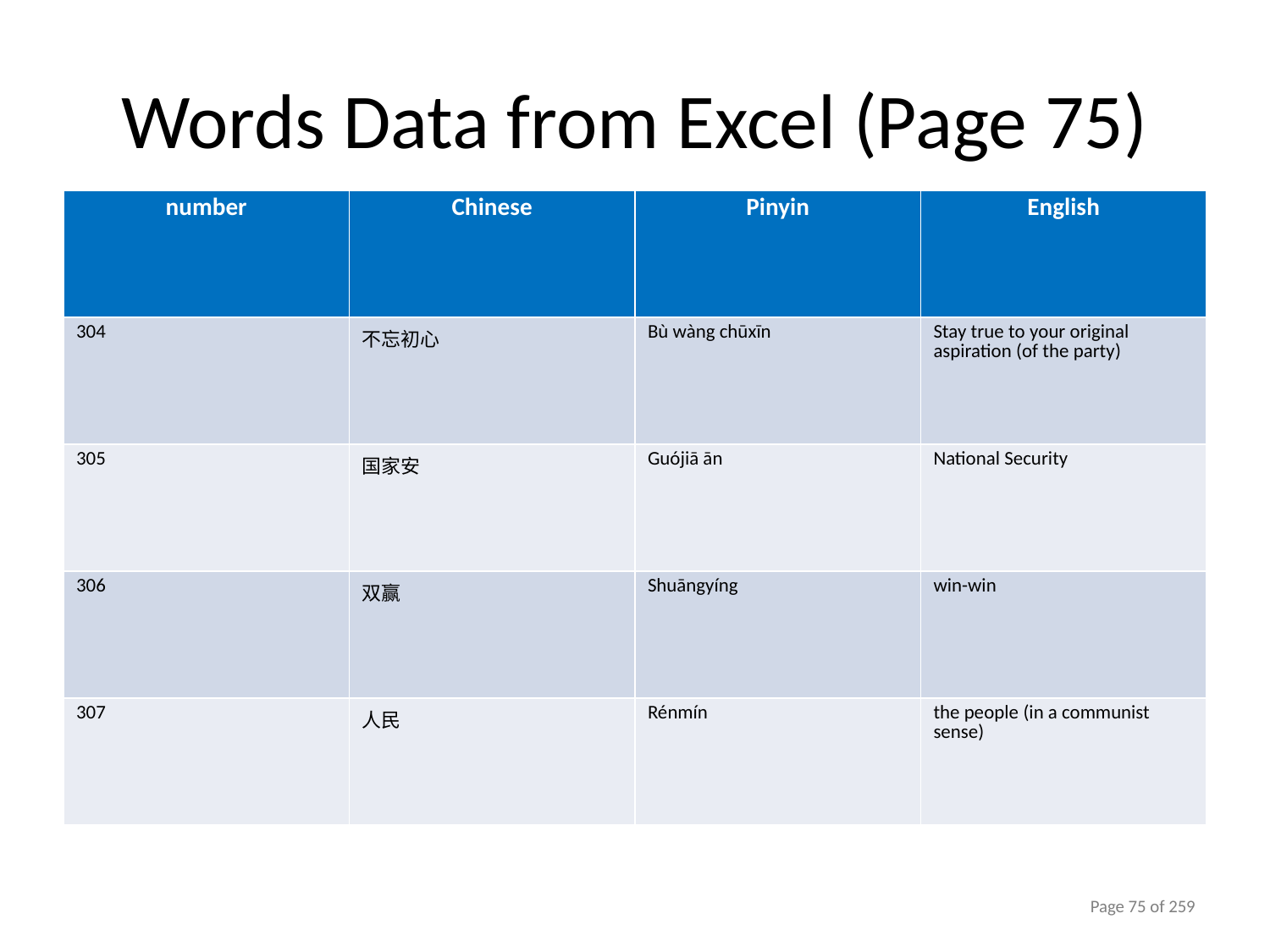

# Words Data from Excel (Page 75)
| number | Chinese | Pinyin | English |
| --- | --- | --- | --- |
| 304 | 不忘初心 | Bù wàng chūxīn | Stay true to your original aspiration (of the party) |
| 305 | 国家安 | Guójiā ān | National Security |
| 306 | 双赢 | Shuāngyíng | win-win |
| 307 | 人民 | Rénmín | the people (in a communist sense) |

Page 75 of 259